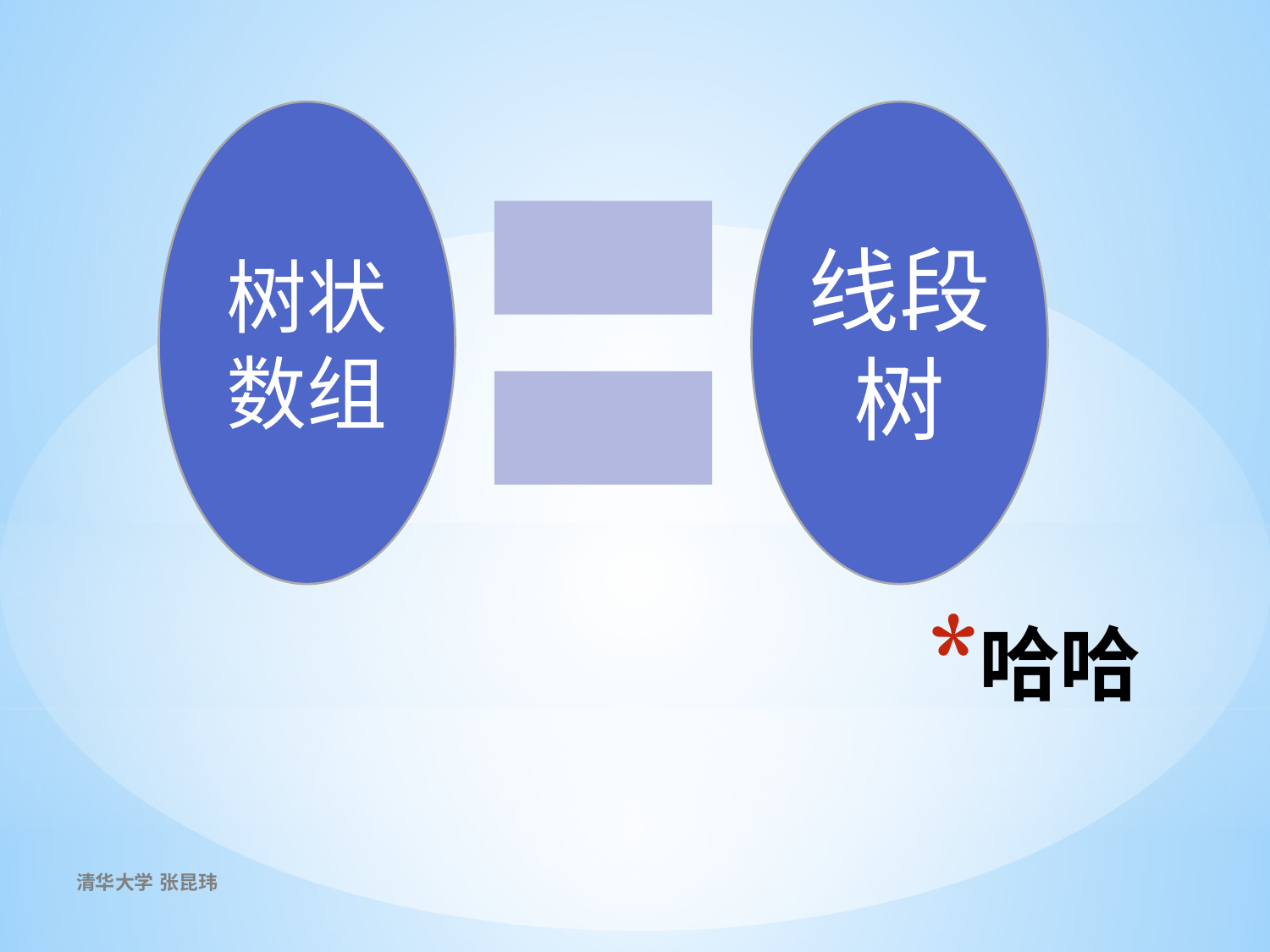

树状数组
线段树
# 哈哈
清华大学 张昆玮
43